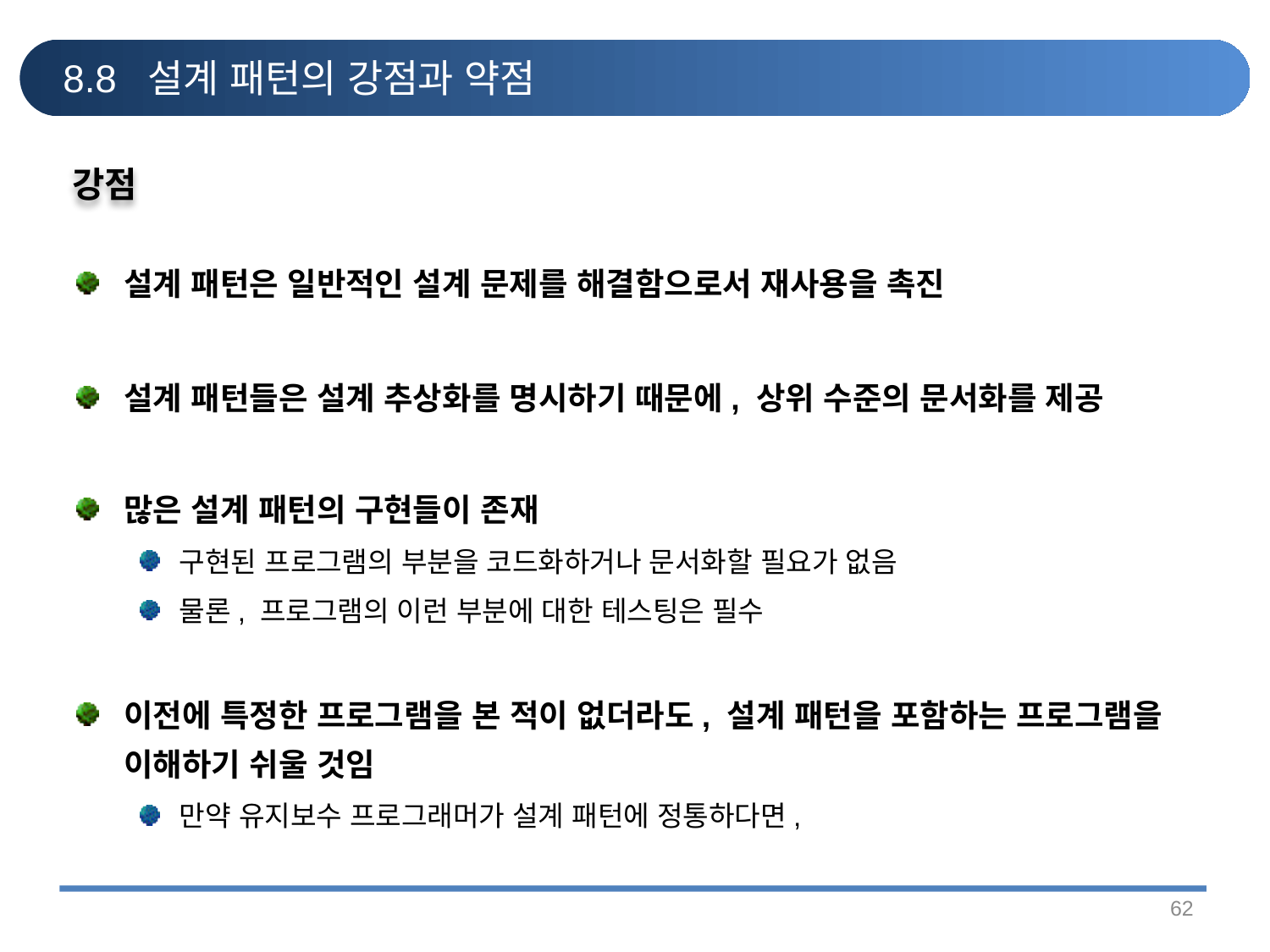

# 8.8  설계 패턴의 강점과 약점
강점
설계 패턴은 일반적인 설계 문제를 해결함으로서 재사용을 촉진

설계 패턴들은 설계 추상화를 명시하기 때문에, 상위 수준의 문서화를 제공

많은 설계 패턴의 구현들이 존재
구현된 프로그램의 부분을 코드화하거나 문서화할 필요가 없음
물론, 프로그램의 이런 부분에 대한 테스팅은 필수

이전에 특정한 프로그램을 본 적이 없더라도, 설계 패턴을 포함하는 프로그램을 이해하기 쉬울 것임
만약 유지보수 프로그래머가 설계 패턴에 정통하다면,

62